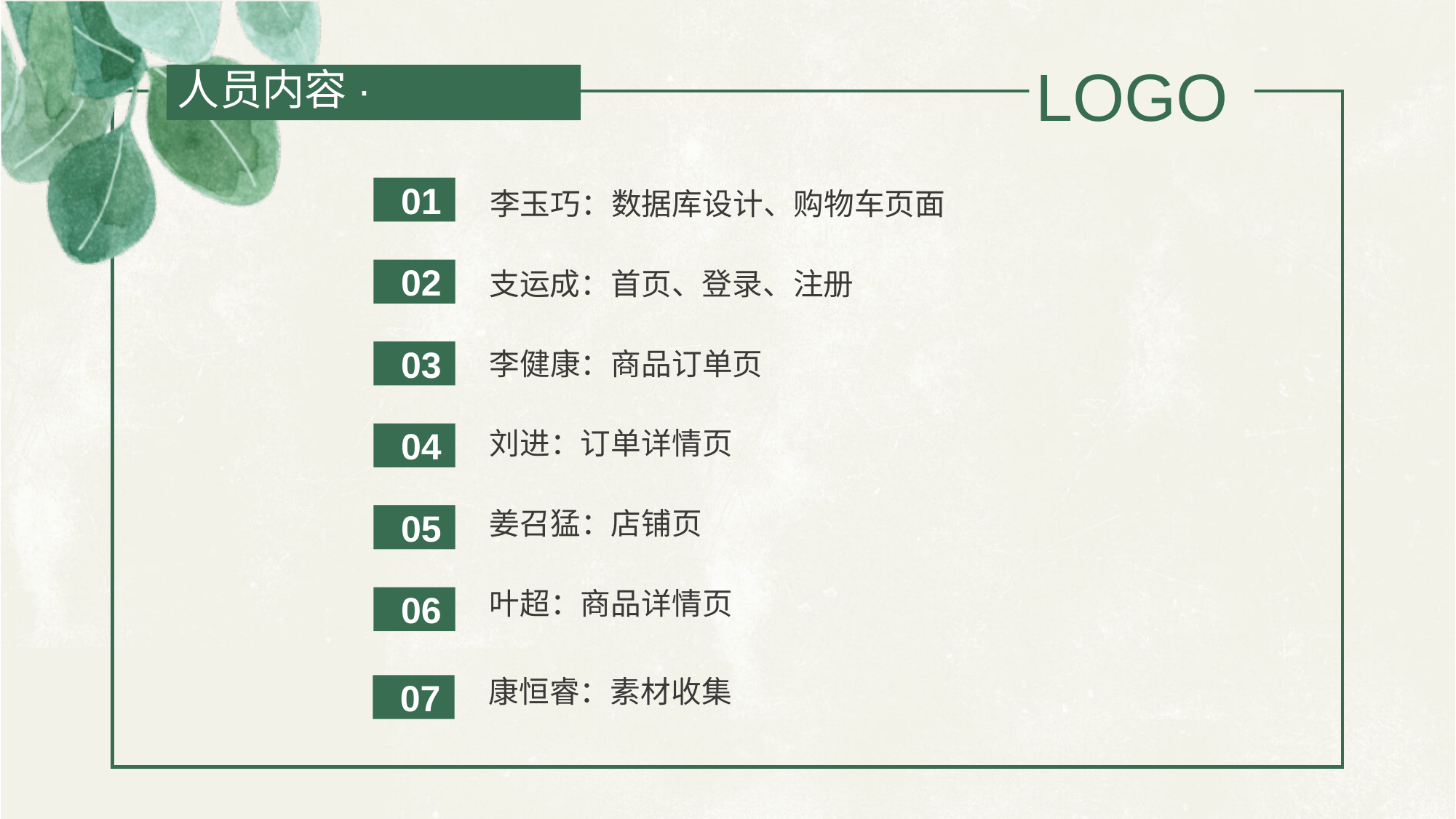

人员内容·
 01
李玉巧：数据库设计、购物车页面
 02
支运成：首页、登录、注册
 03
李健康：商品订单页
 04
刘进：订单详情页
姜召猛：店铺页
 05
叶超：商品详情页
 06
康恒睿：素材收集
 07